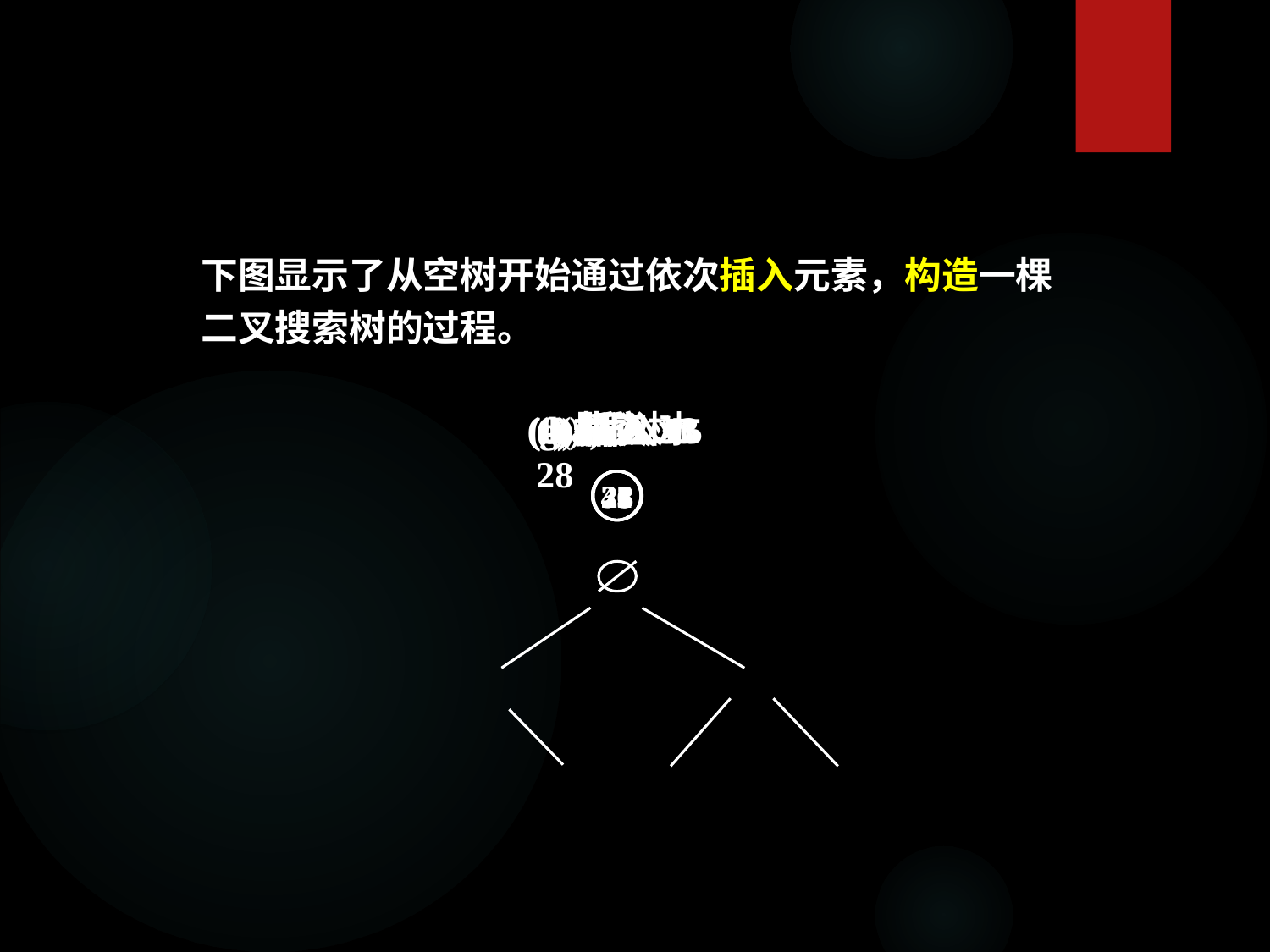

下图显示了从空树开始通过依次插入元素，构造一棵二叉搜索树的过程。
(g)插入43
(b)插入28
(a)空树
(e)插入36
(f)插入33
(c)插入21
(d)插入25
36
33
43
21
25
28